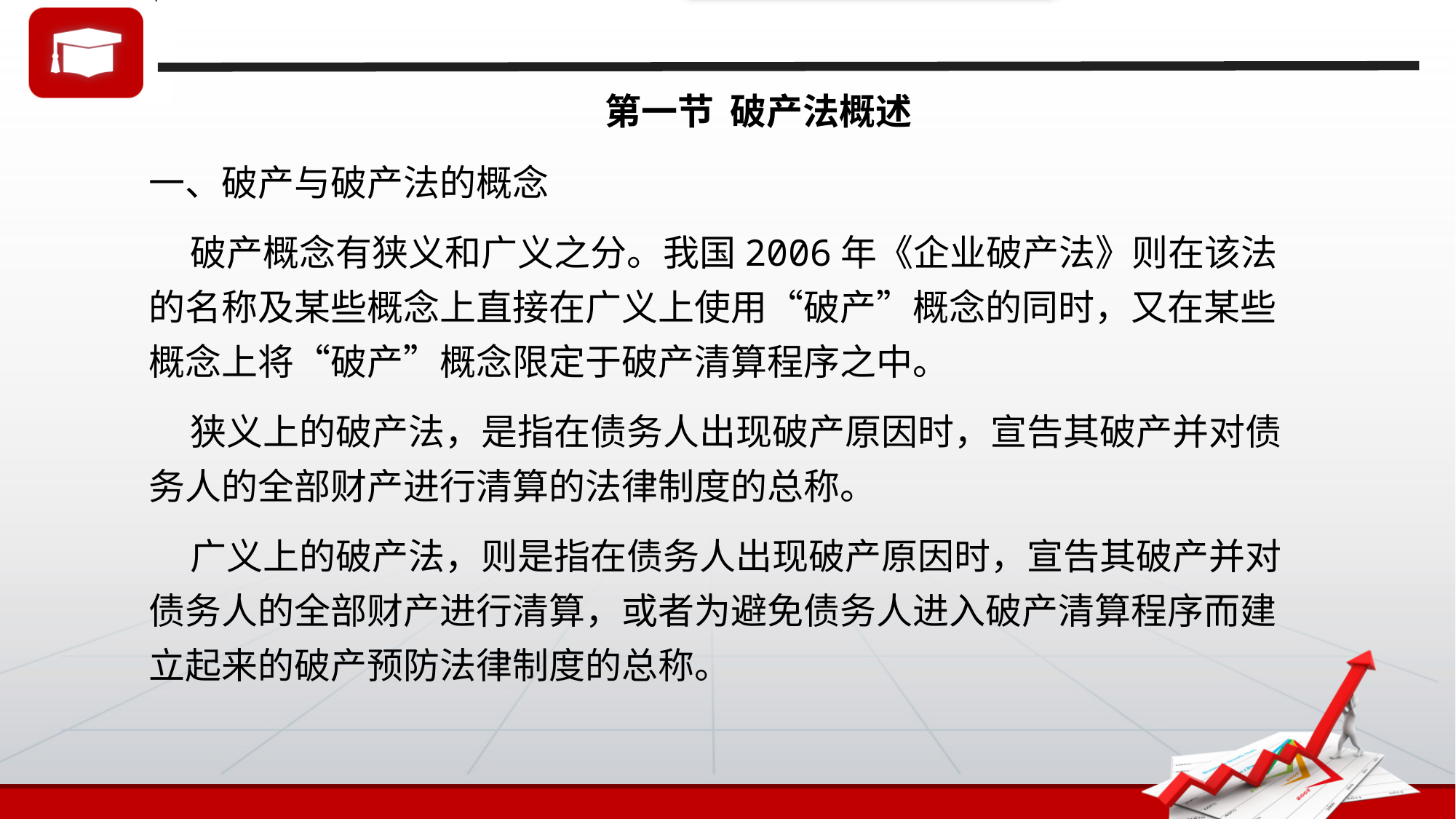

# 第一节  破产法概述
一、破产与破产法的概念
    破产概念有狭义和广义之分。我国2006年《企业破产法》则在该法的名称及某些概念上直接在广义上使用“破产”概念的同时，又在某些概念上将“破产”概念限定于破产清算程序之中。
    狭义上的破产法，是指在债务人出现破产原因时，宣告其破产并对债务人的全部财产进行清算的法律制度的总称。
    广义上的破产法，则是指在债务人出现破产原因时，宣告其破产并对债务人的全部财产进行清算，或者为避免债务人进入破产清算程序而建立起来的破产预防法律制度的总称。